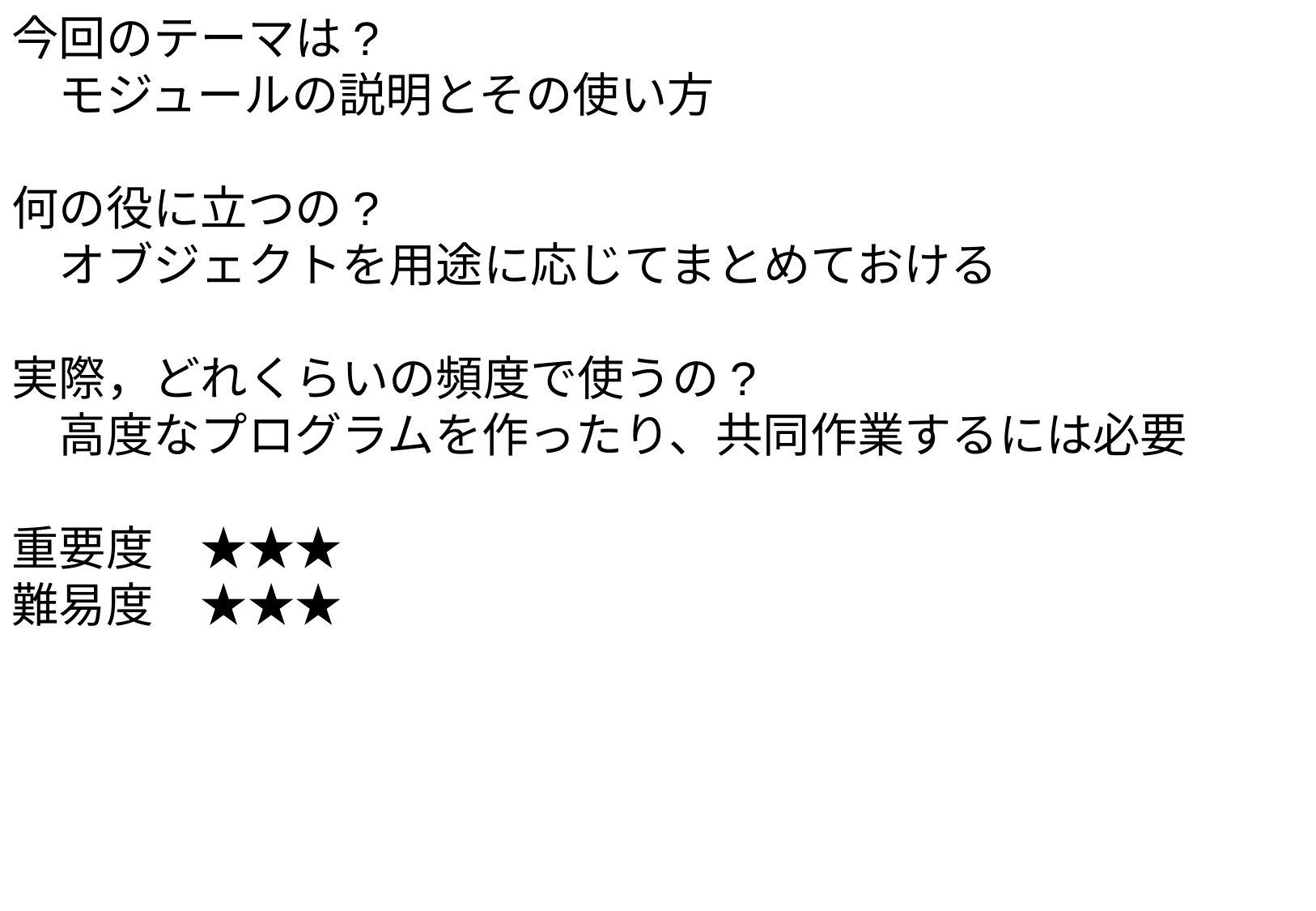

今回のテーマは?
　モジュールの説明とその使い方

何の役に立つの?
　オブジェクトを用途に応じてまとめておける

実際，どれくらいの頻度で使うの?
　高度なプログラムを作ったり、共同作業するには必要

重要度　★★★
難易度　★★★